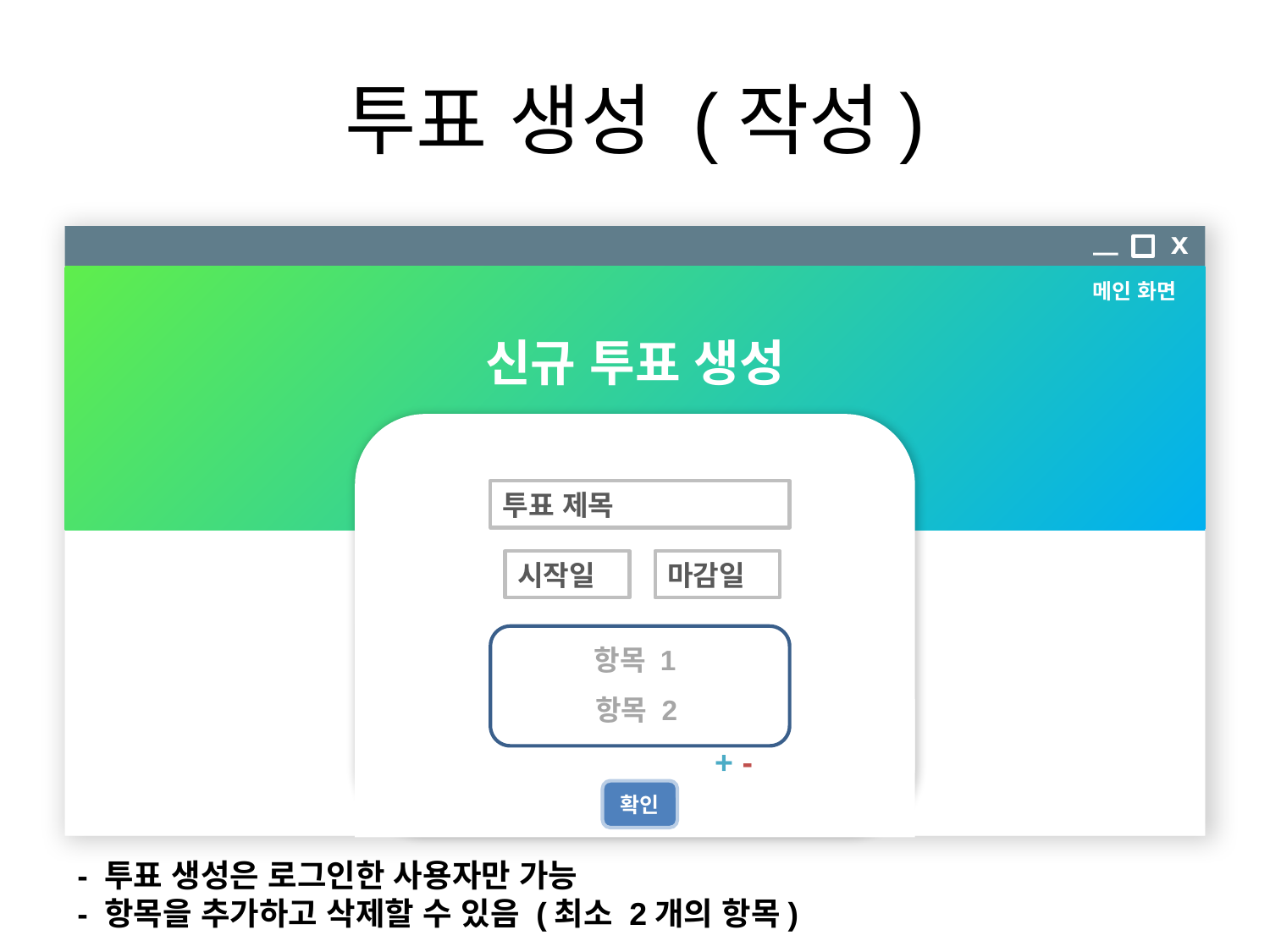

# 투표 생성 (작성)

메인 화면
신규 투표 생성

투표 제목
마감일
시작일

항목 1
항목 2
+ -
확인
- 투표 생성은 로그인한 사용자만 가능
- 항목을 추가하고 삭제할 수 있음 (최소 2개의 항목)